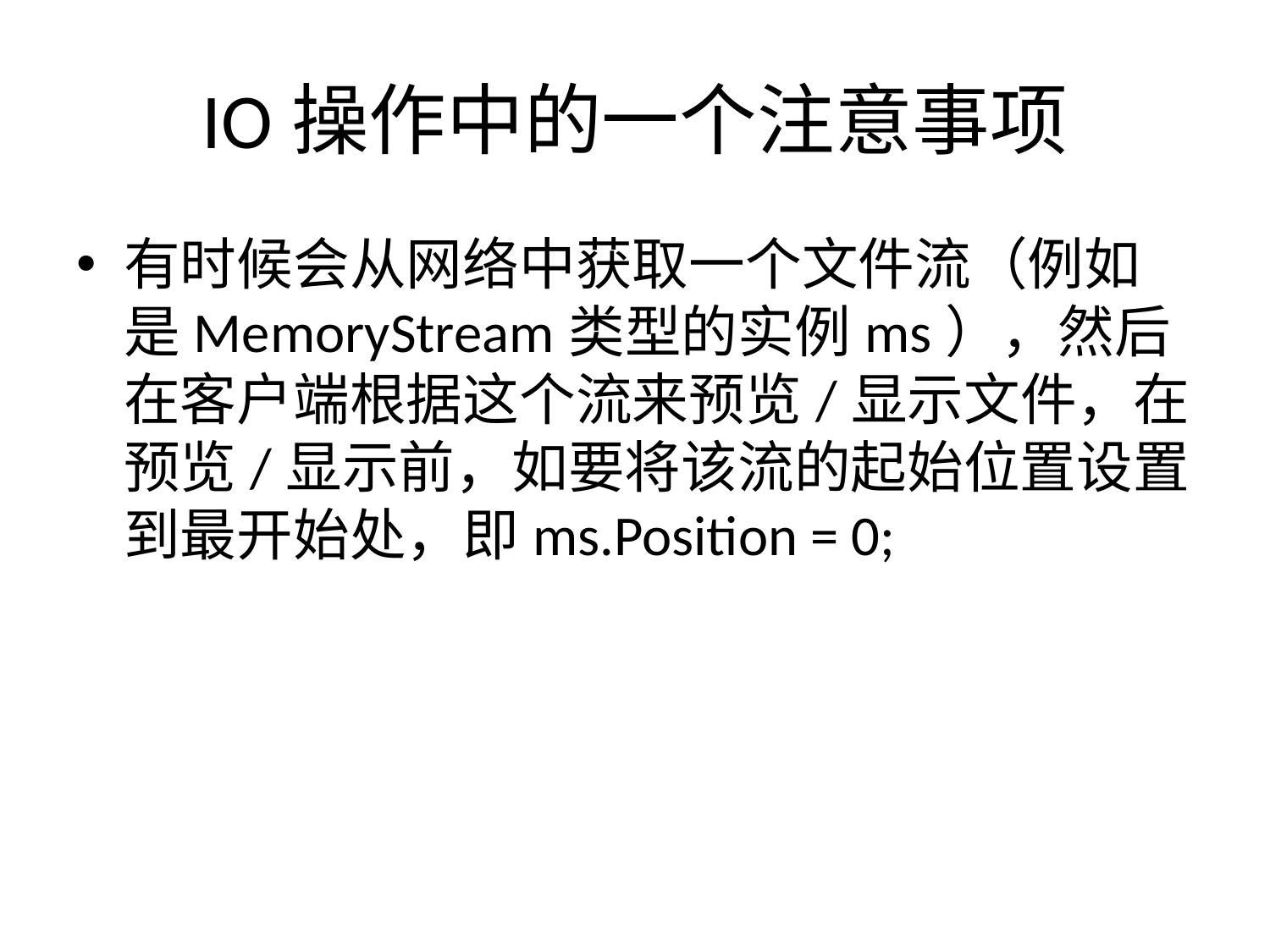

# IO操作中的一个注意事项
有时候会从网络中获取一个文件流（例如是MemoryStream类型的实例ms），然后在客户端根据这个流来预览/显示文件，在预览/显示前，如要将该流的起始位置设置到最开始处，即ms.Position = 0;